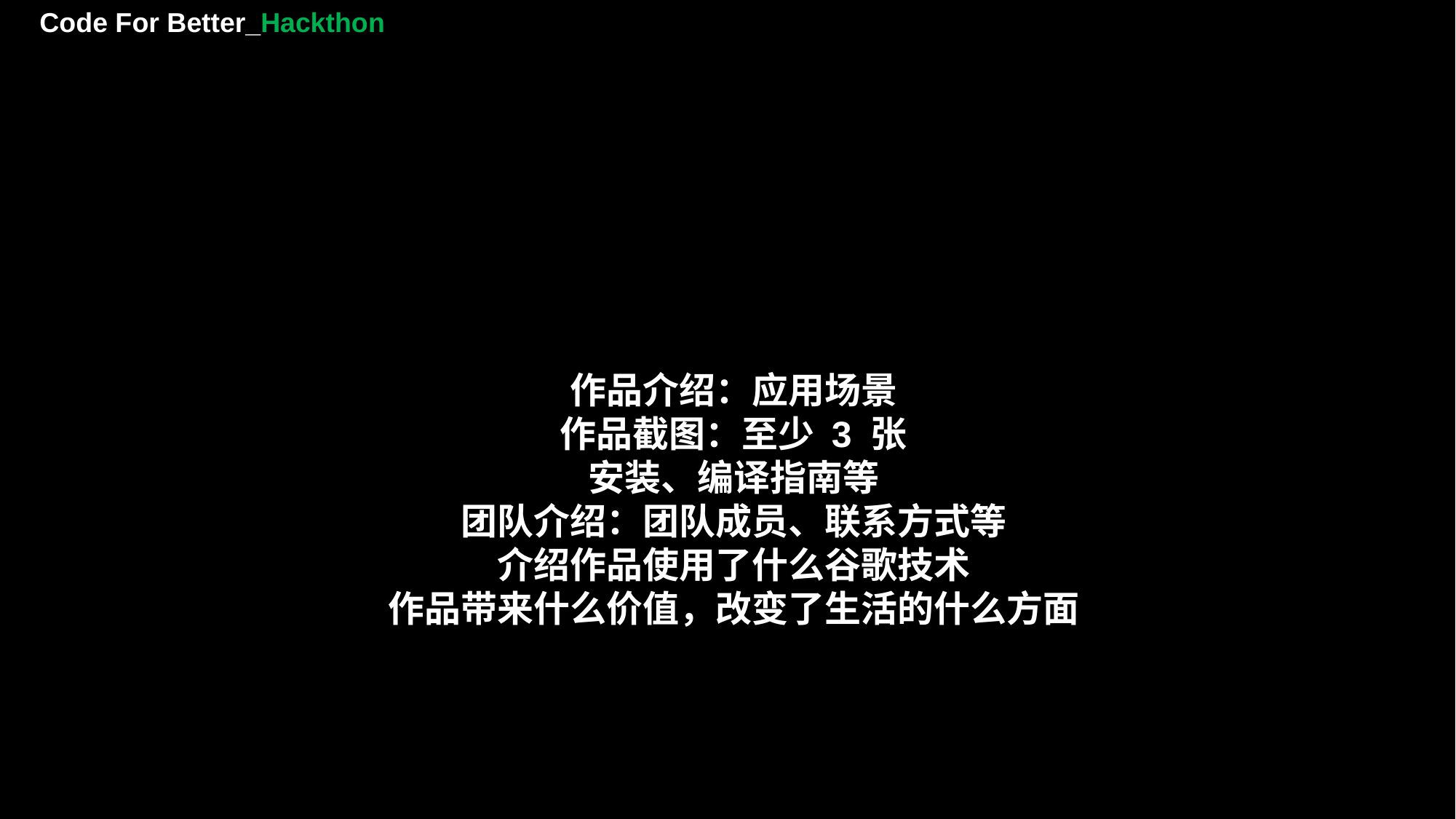

Code For Better_Hackthon

作品介绍：应用场景
作品截图：至少 3 张
安装、编译指南等
团队介绍：团队成员、联系方式等
介绍作品使用了什么谷歌技术
作品带来什么价值，改变了生活的什么方面